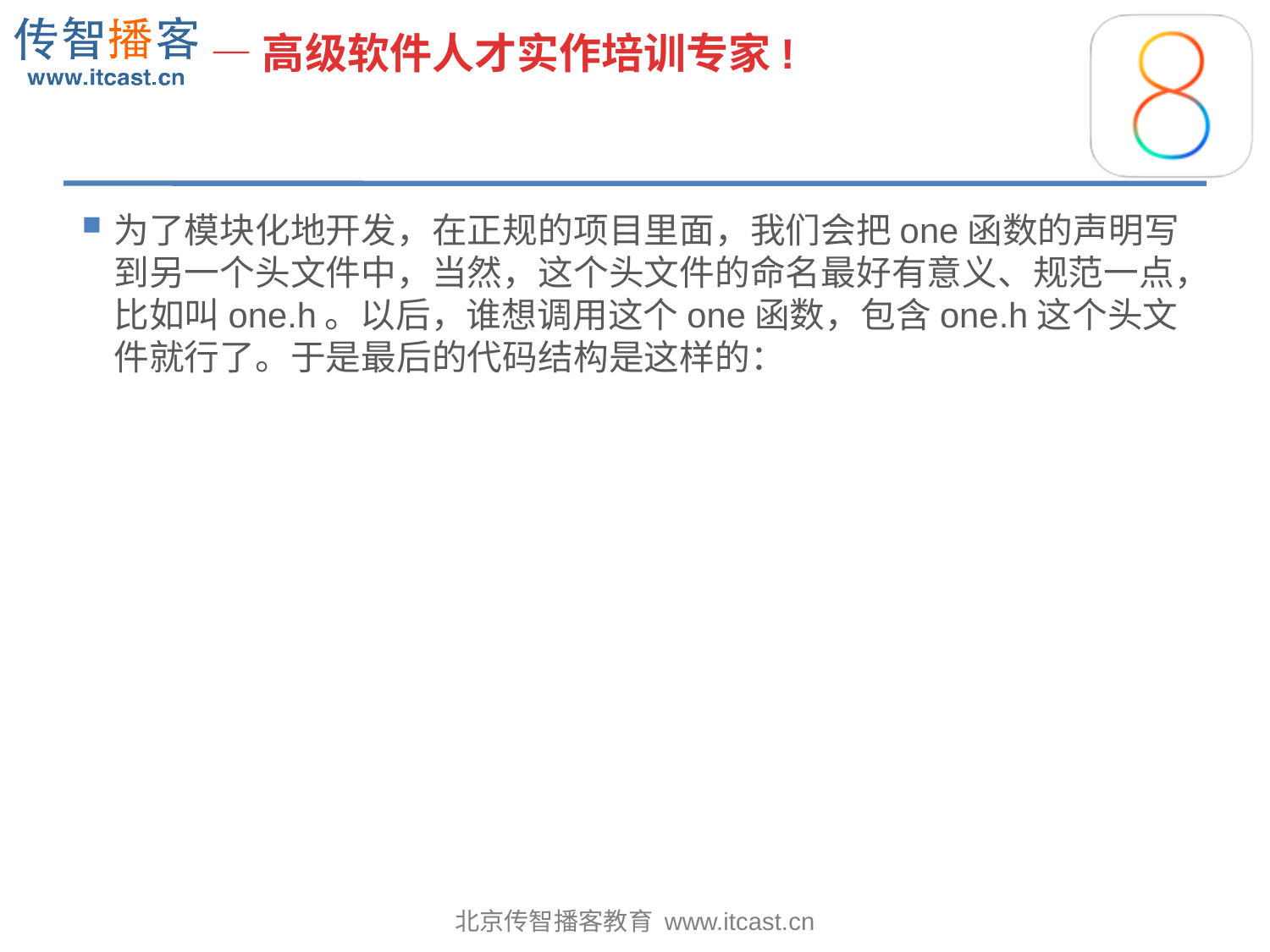

#
为了模块化地开发，在正规的项目里面，我们会把one函数的声明写到另一个头文件中，当然，这个头文件的命名最好有意义、规范一点，比如叫one.h。以后，谁想调用这个one函数，包含one.h这个头文件就行了。于是最后的代码结构是这样的：